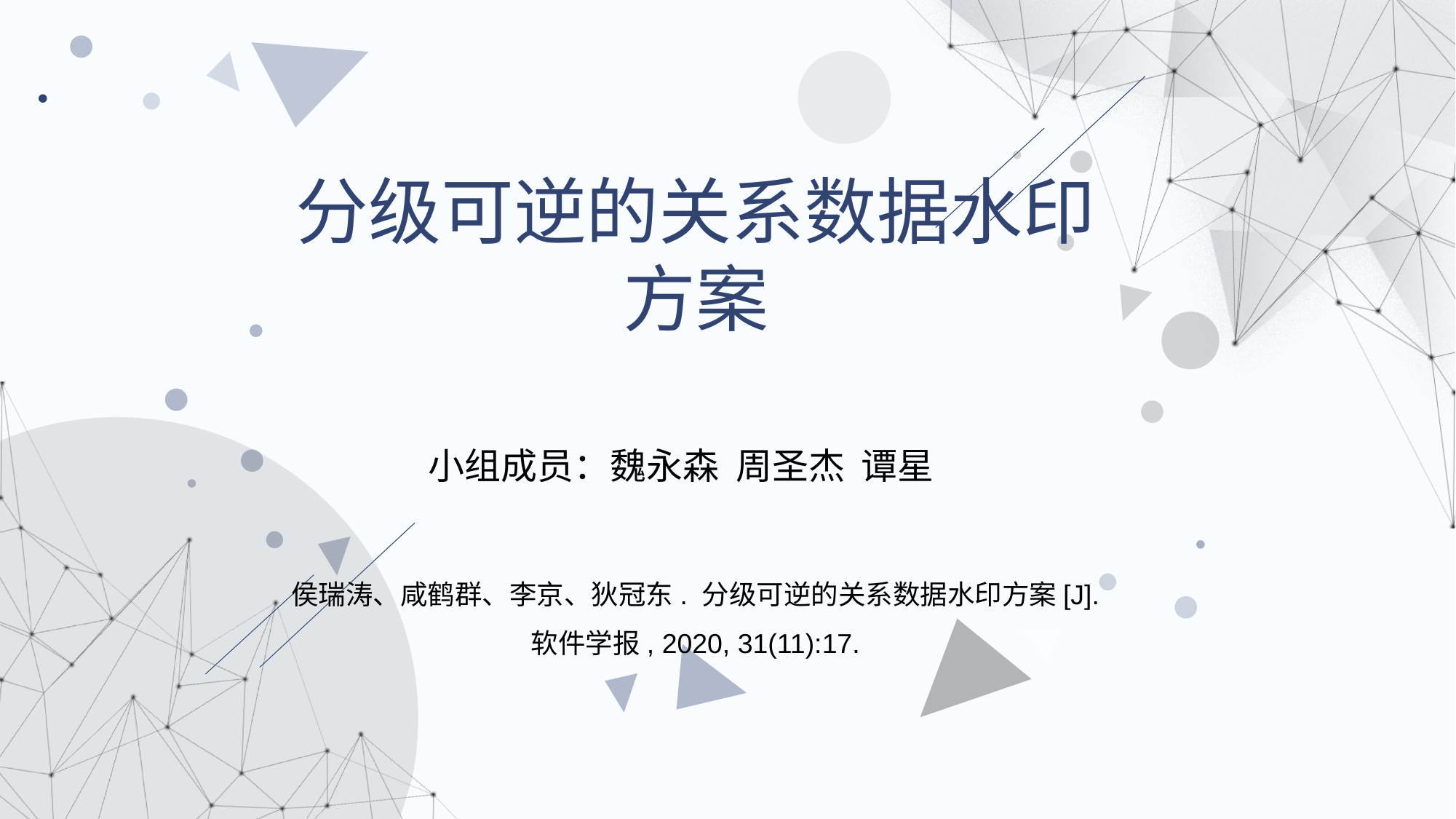

分级可逆的关系数据水印方案

小组成员：魏永森  周圣杰  谭星

侯瑞涛、咸鹤群、李京、狄冠东. 分级可逆的关系数据水印方案[J].
软件学报, 2020, 31(11):17.